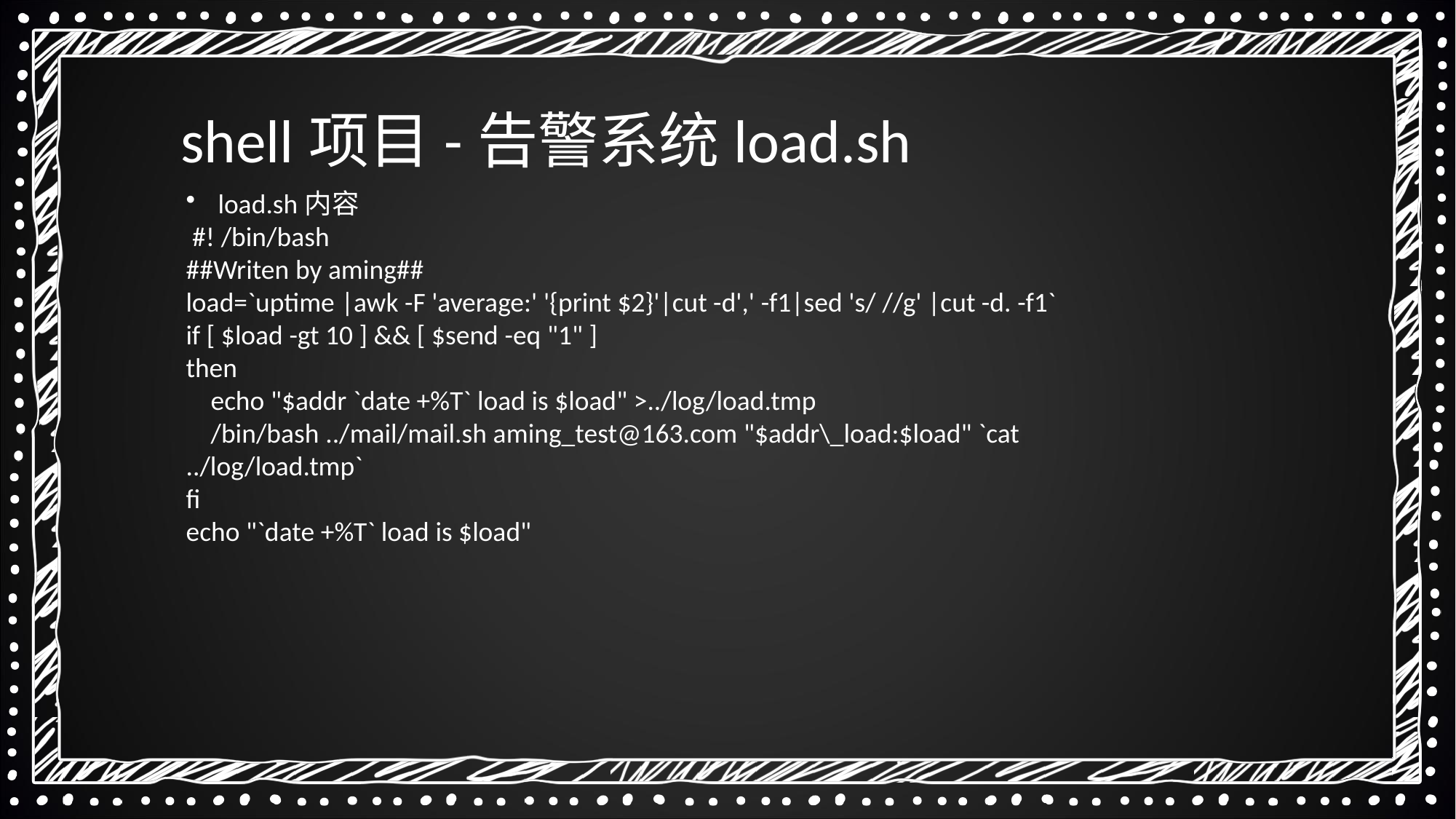

shell项目-告警系统load.sh
 load.sh内容
 #! /bin/bash
##Writen by aming##
load=`uptime |awk -F 'average:' '{print $2}'|cut -d',' -f1|sed 's/ //g' |cut -d. -f1`
if [ $load -gt 10 ] && [ $send -eq "1" ]
then
    echo "$addr `date +%T` load is $load" >../log/load.tmp
    /bin/bash ../mail/mail.sh aming_test@163.com "$addr\_load:$load" `cat ../log/load.tmp`
fi
echo "`date +%T` load is $load"